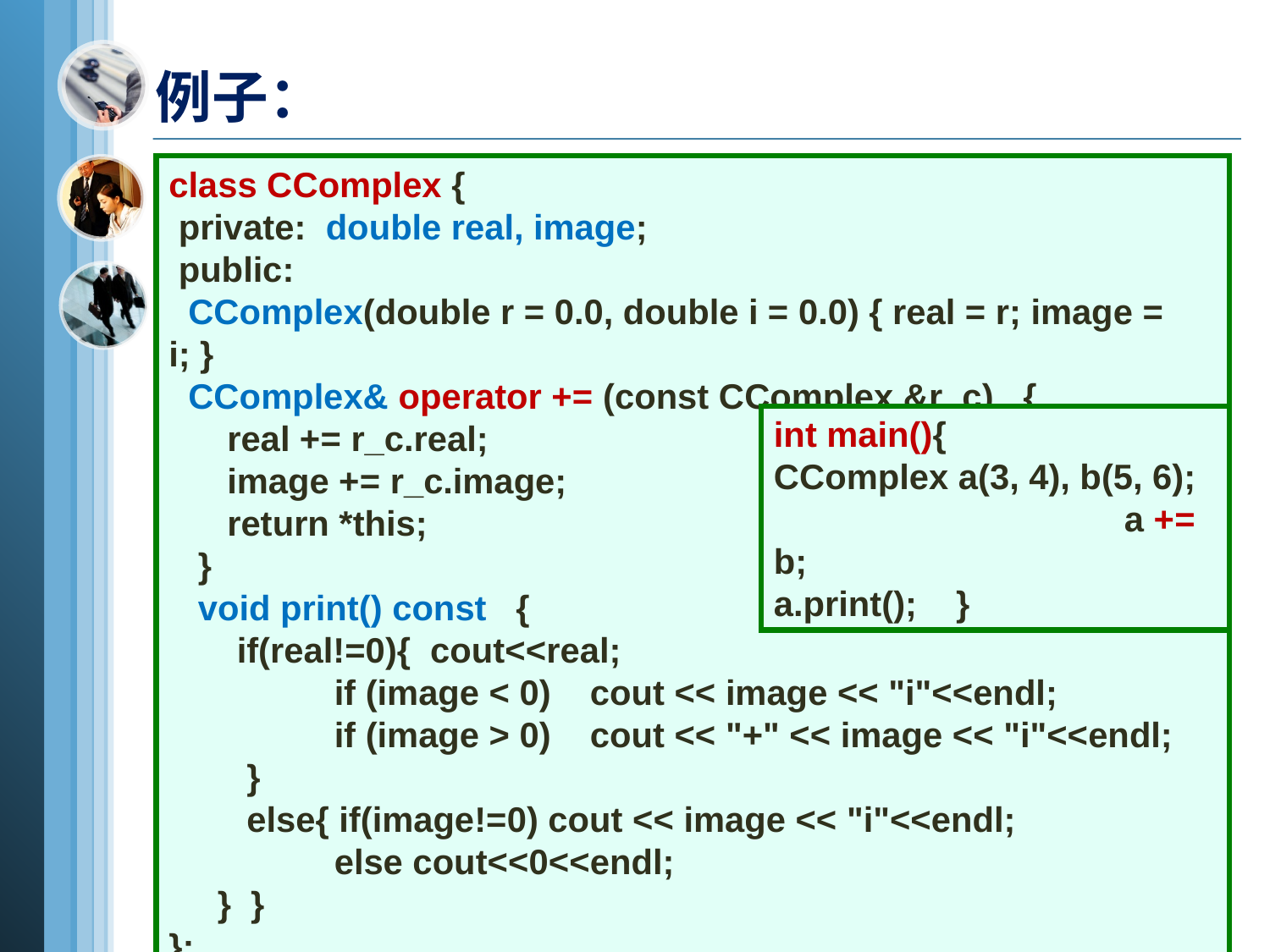

例子：
class CComplex {
 private:  double real, image;
 public:
  CComplex(double r = 0.0, double i = 0.0) { real = r; image = i; }
  CComplex& operator += (const CComplex &r_c)   {
      real += r_c.real;
      image += r_c.image;
      return *this;
   }
   void print() const   {
       if(real!=0){  cout<<real;
                 if (image < 0)    cout << image << "i"<<endl;
                 if (image > 0)    cout << "+" << image << "i"<<endl;
        }
        else{ if(image!=0) cout << image << "i"<<endl;
                 else cout<<0<<endl;
     }  }
};
int main(){
CComplex a(3, 4), b(5, 6);                                       a += b;                                        a.print();    }